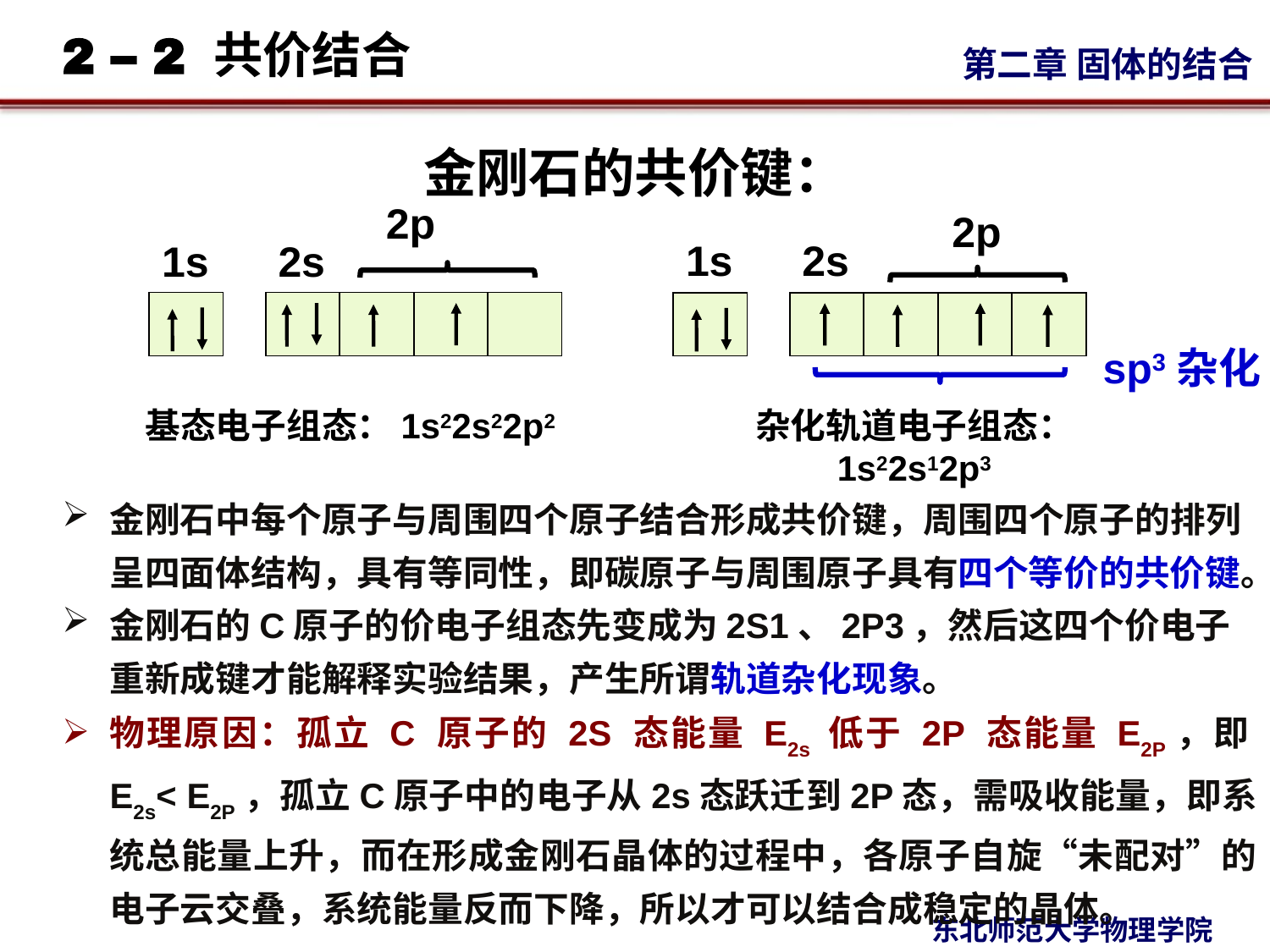

# 金刚石的共价键：

2p
1s
2s

基态电子组态：1s22s22p2
2p
1s
2s

杂化轨道电子组态：
1s22s12p3
sp3杂化

金刚石中每个原子与周围四个原子结合形成共价键，周围四个原子的排列呈四面体结构，具有等同性，即碳原子与周围原子具有四个等价的共价键。
金刚石的C原子的价电子组态先变成为2S1、2P3，然后这四个价电子重新成键才能解释实验结果，产生所谓轨道杂化现象。
物理原因：孤立 C 原子的 2S 态能量 E2s 低于 2P 态能量 E2P，即E2s< E2P，孤立C原子中的电子从2s态跃迁到2P态，需吸收能量，即系统总能量上升，而在形成金刚石晶体的过程中，各原子自旋“未配对”的电子云交叠，系统能量反而下降，所以才可以结合成稳定的晶体。